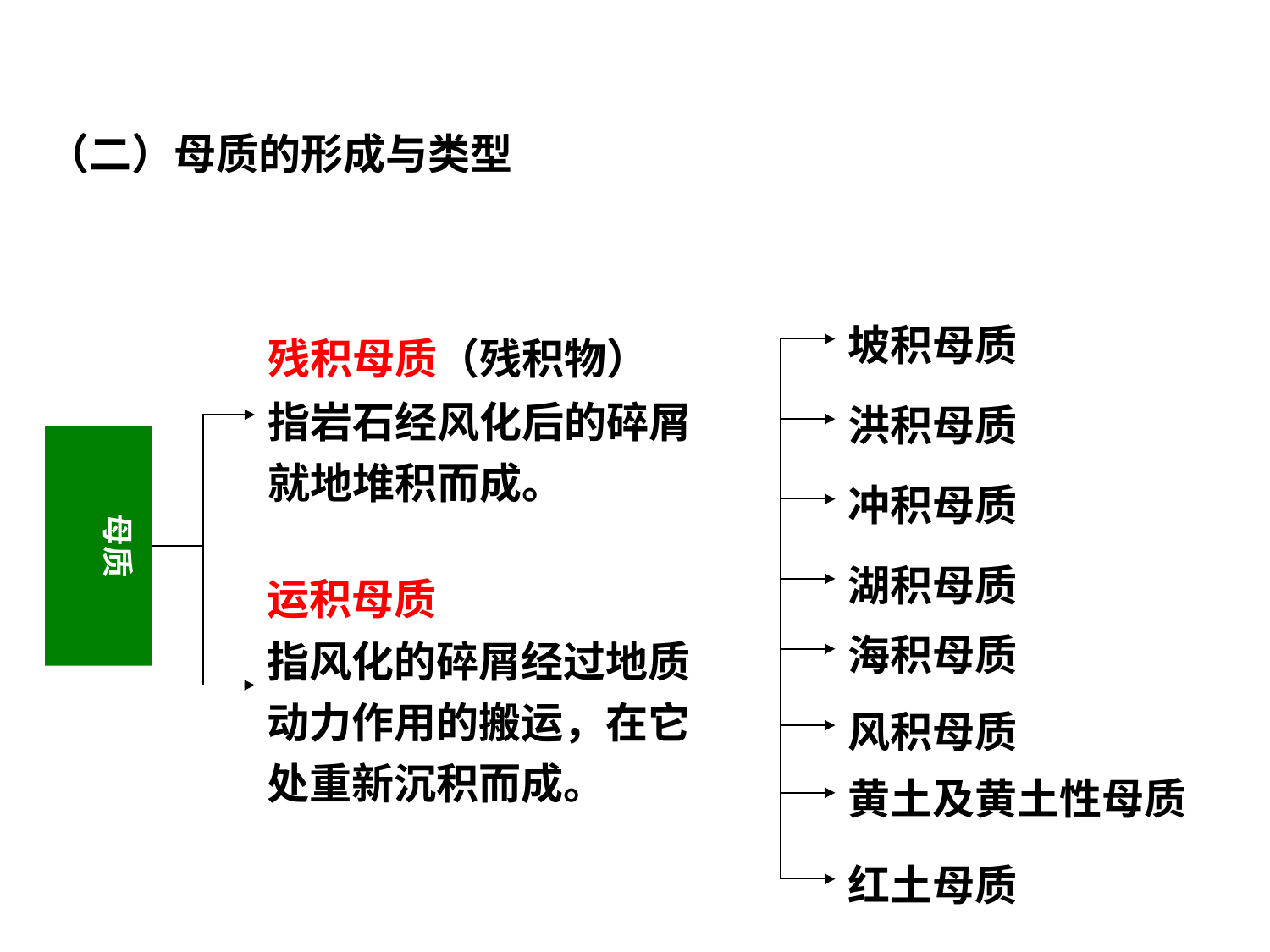

（二）母质的形成与类型

坡积母质
残积母质（残积物）
指岩石经风化后的碎屑就地堆积而成。
洪积母质
母质
冲积母质
湖积母质
运积母质
指风化的碎屑经过地质动力作用的搬运，在它处重新沉积而成。
海积母质
风积母质
黄土及黄土性母质
红土母质